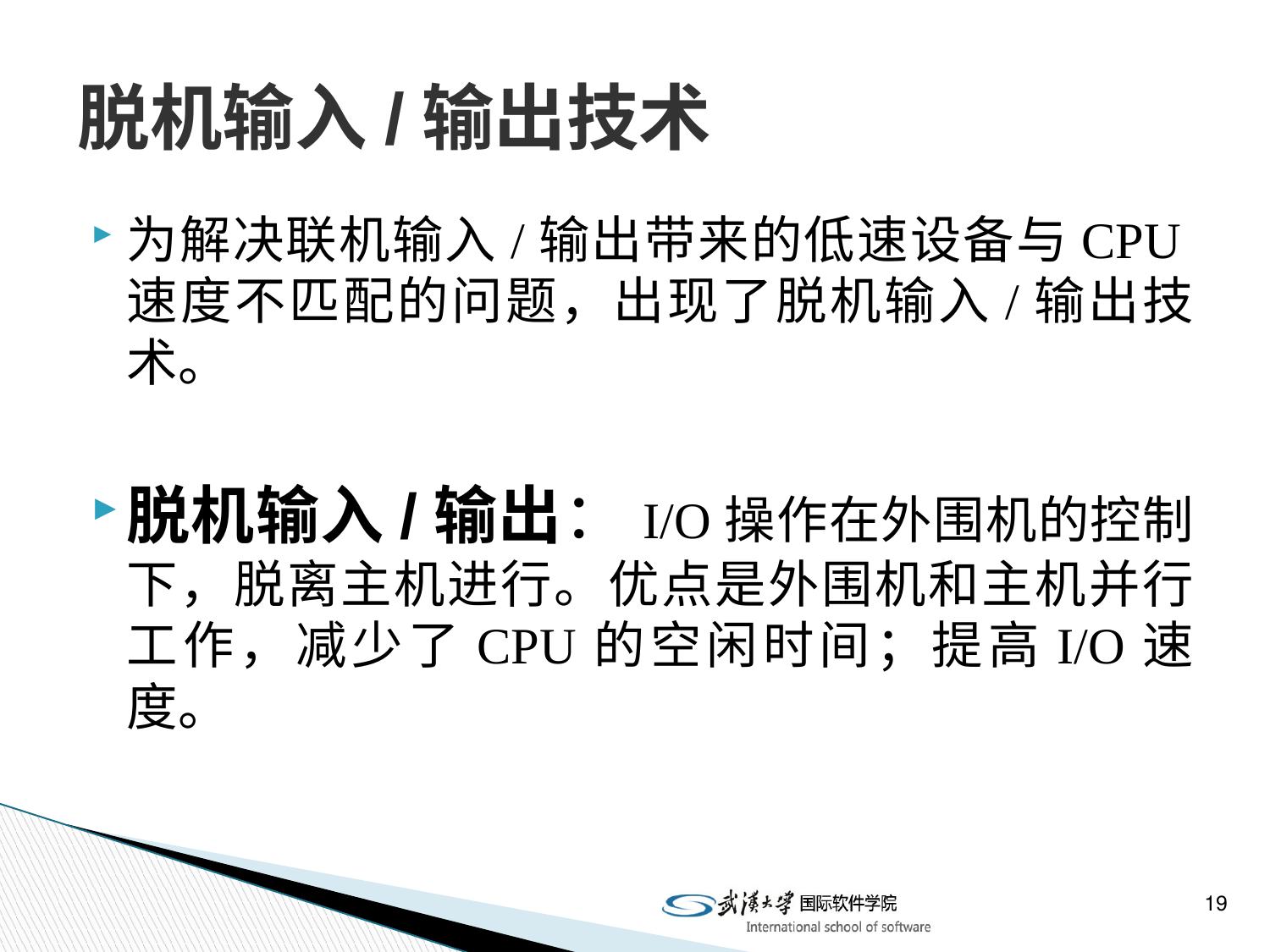

# 脱机输入/输出技术
为解决联机输入/输出带来的低速设备与CPU速度不匹配的问题，出现了脱机输入/输出技术。

脱机输入/输出：I/O操作在外围机的控制下，脱离主机进行。优点是外围机和主机并行工作，减少了CPU的空闲时间；提高I/O速度。